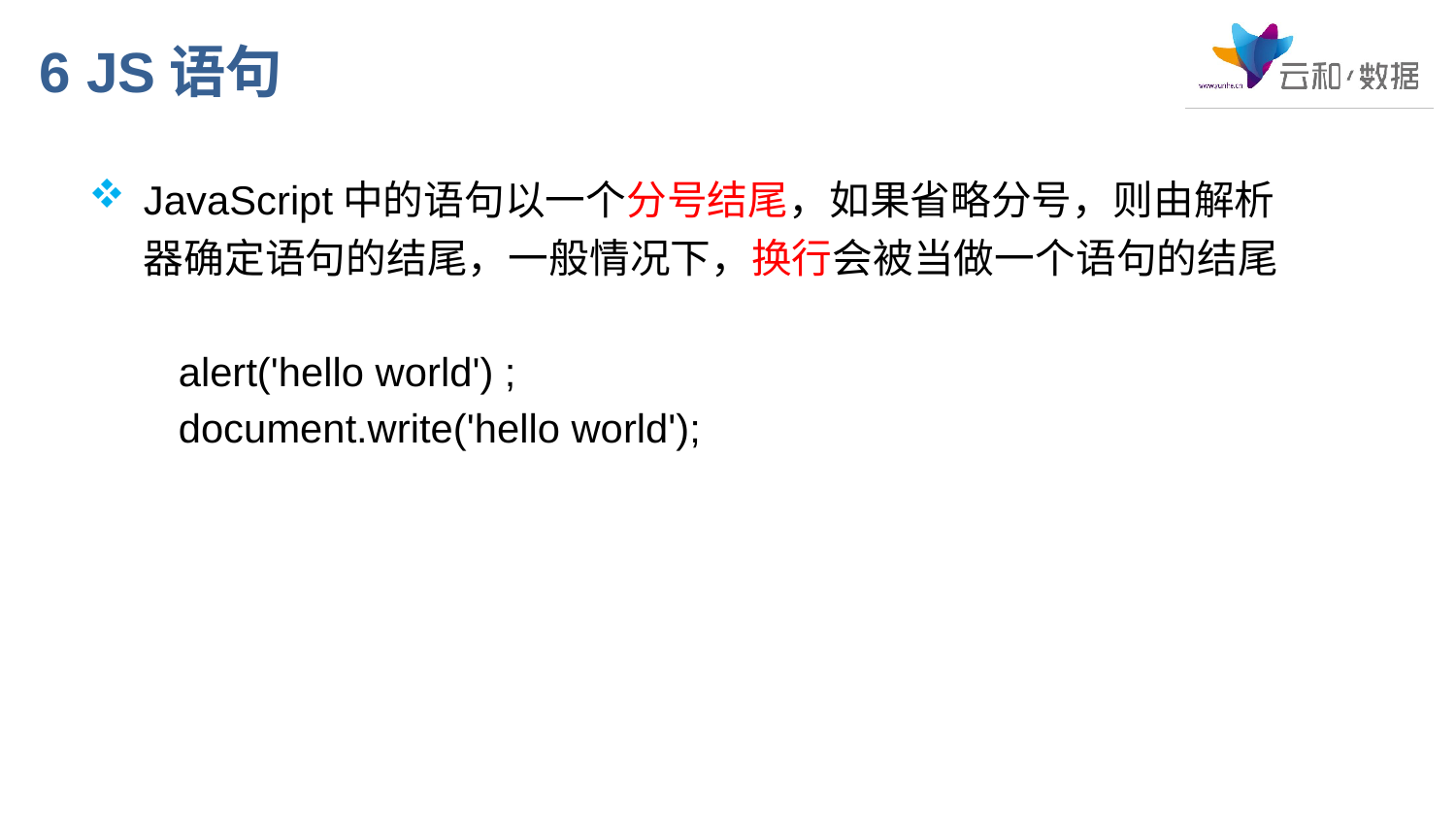

# 6 JS语句
JavaScript中的语句以一个分号结尾，如果省略分号，则由解析器确定语句的结尾，一般情况下，换行会被当做一个语句的结尾

        alert('hello world') ;
        document.write('hello world');

8